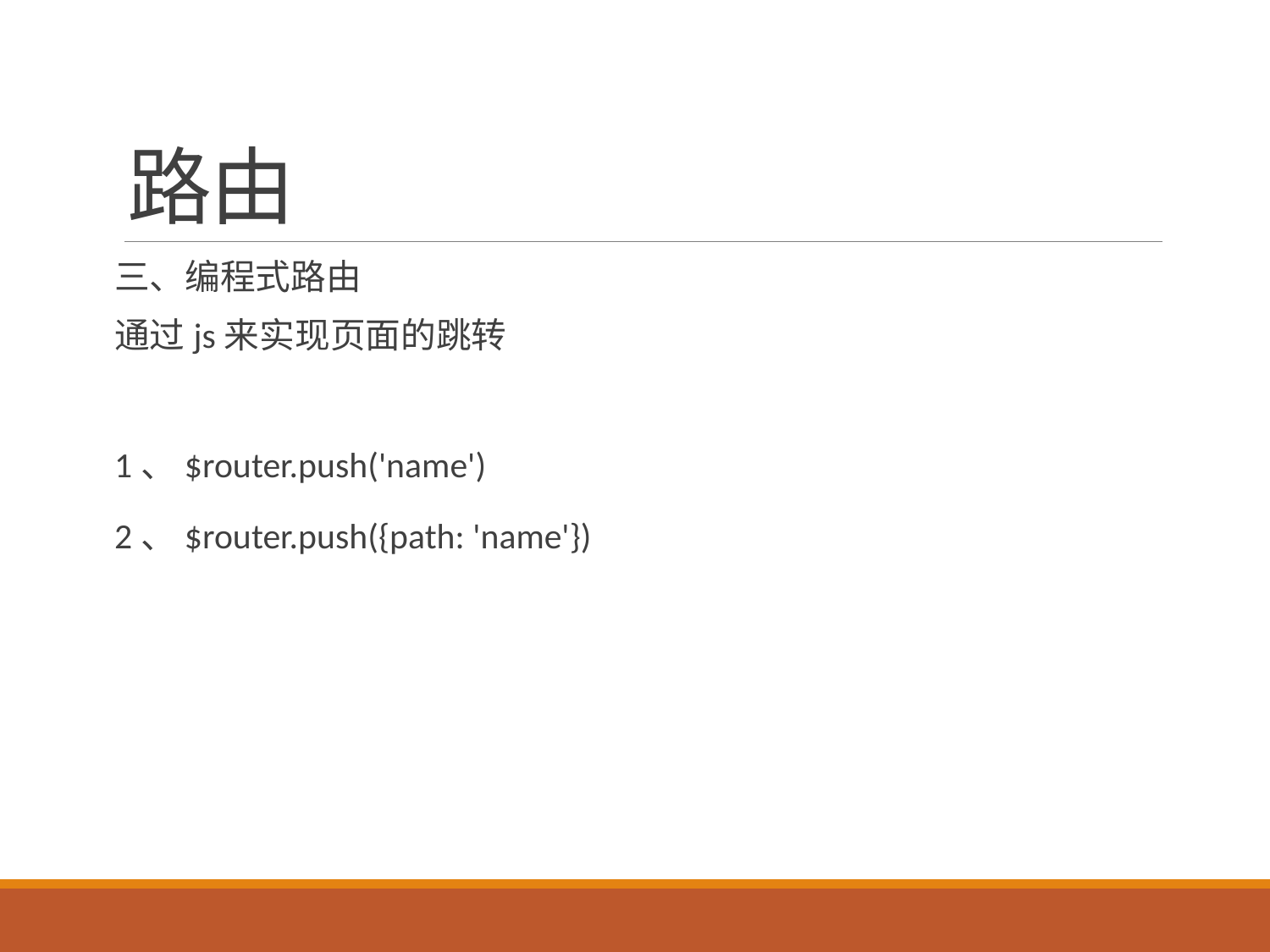

# 路由
三、编程式路由
通过js来实现页面的跳转

1、$router.push('name')
2、$router.push({path: 'name'})